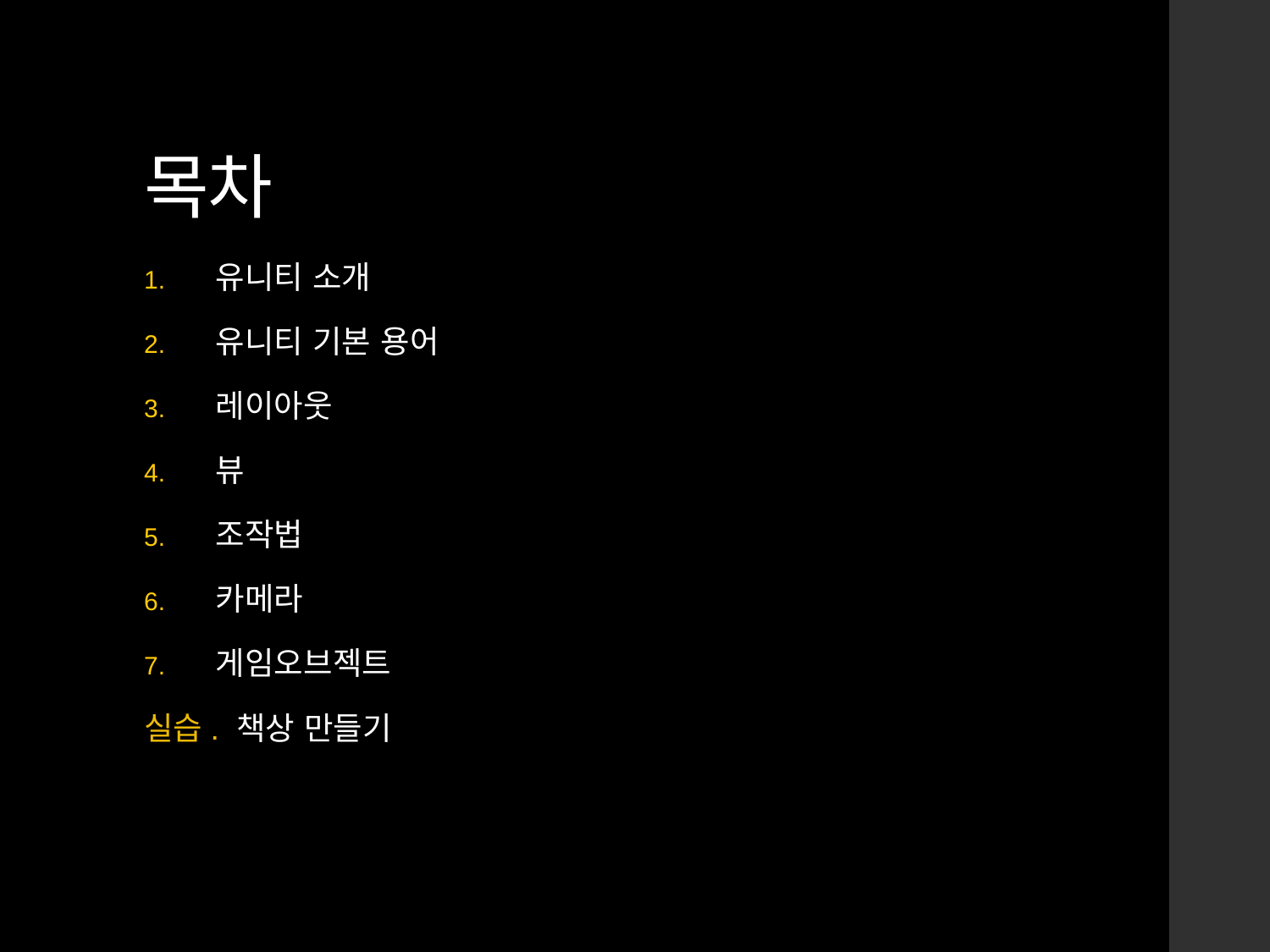

# 목차
유니티 소개
유니티 기본 용어
레이아웃
뷰
조작법
카메라
게임오브젝트
실습. 책상 만들기